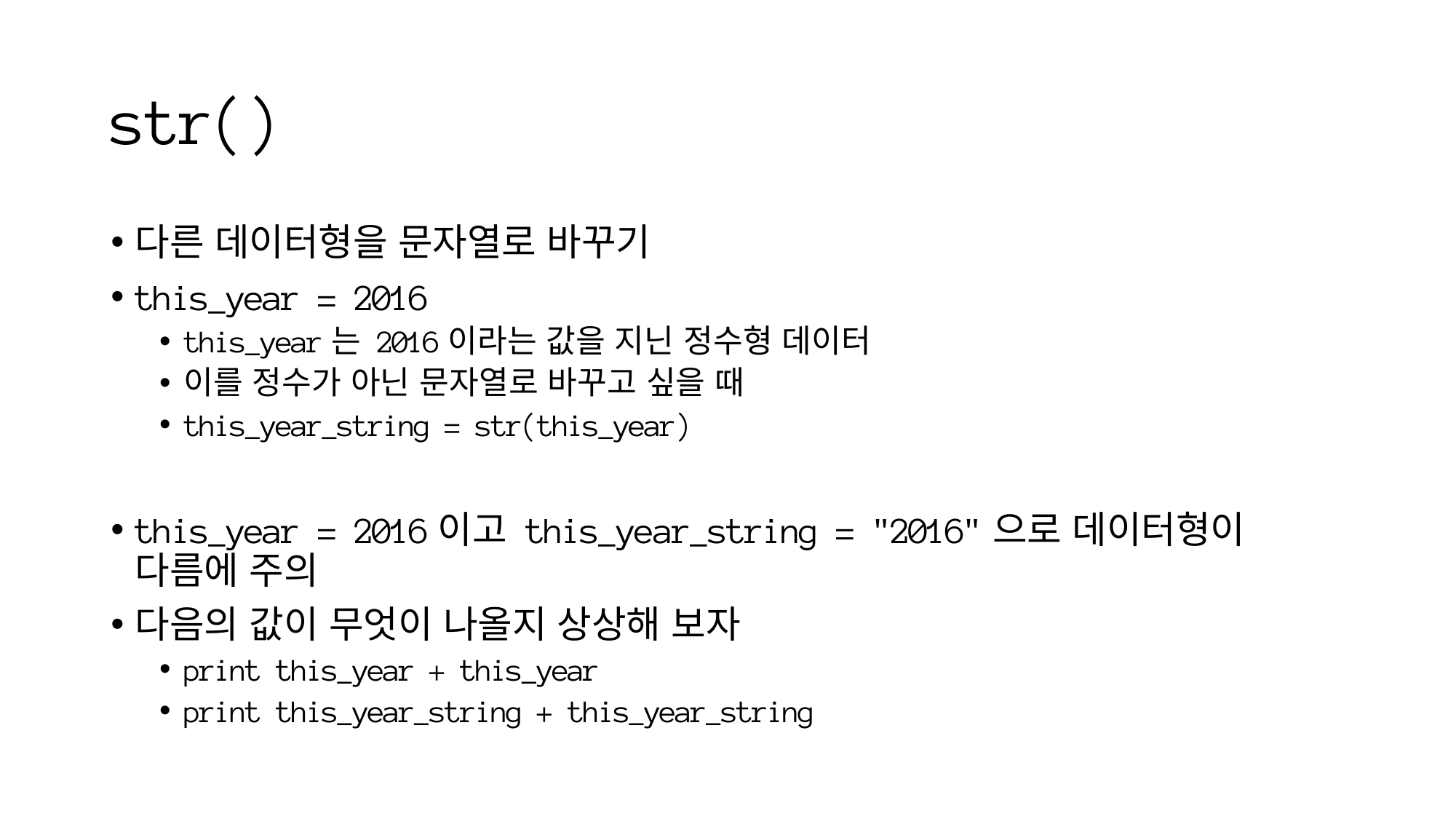

# str()
다른 데이터형을 문자열로 바꾸기
this_year = 2016
this_year는 2016이라는 값을 지닌 정수형 데이터
이를 정수가 아닌 문자열로 바꾸고 싶을 때
this_year_string = str(this_year)

this_year = 2016이고 this_year_string = "2016"으로 데이터형이 다름에 주의
다음의 값이 무엇이 나올지 상상해 보자
print this_year + this_year
print this_year_string + this_year_string